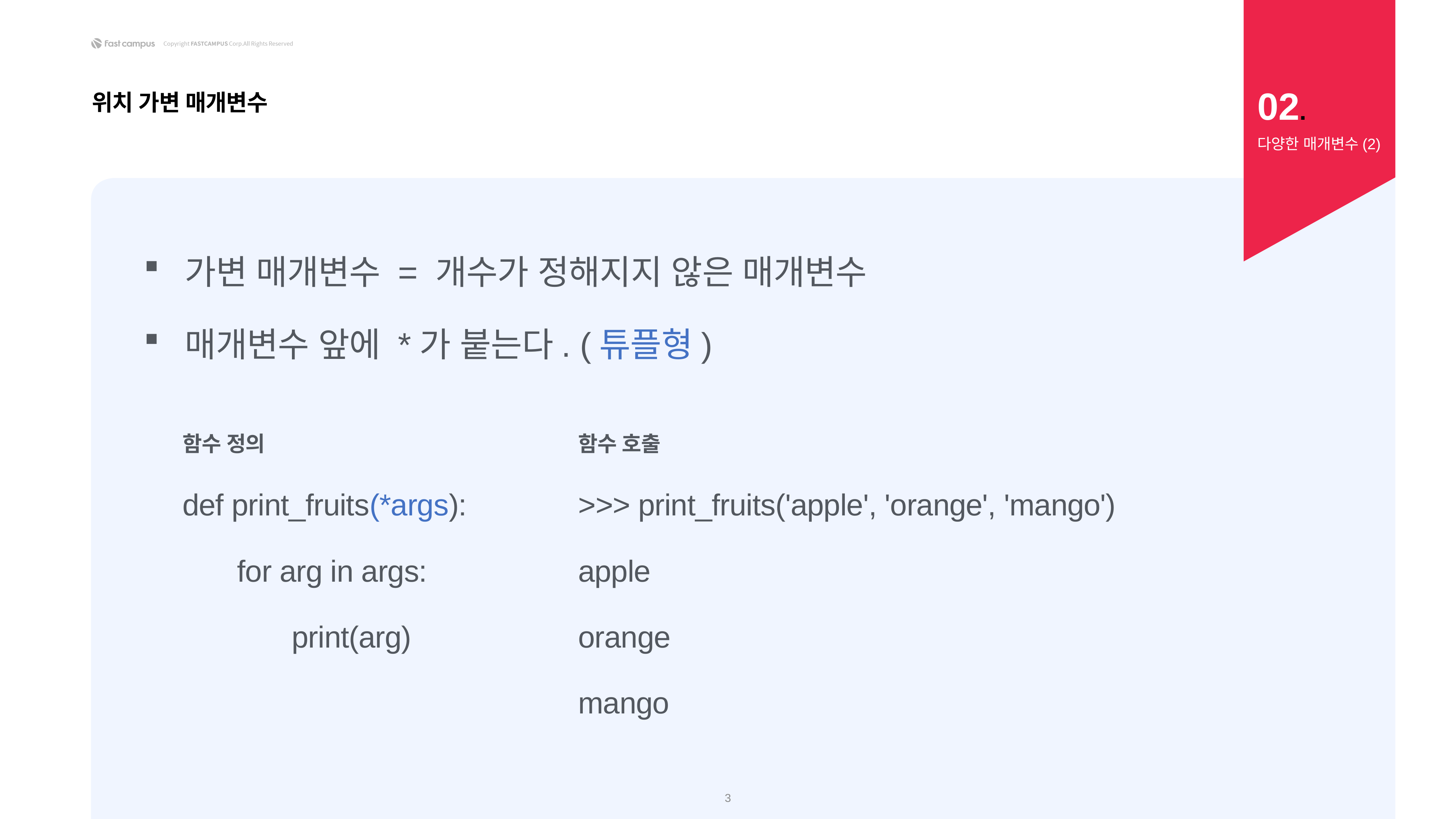

02.
위치 가변 매개변수
다양한 매개변수(2)
가변 매개변수 = 개수가 정해지지 않은 매개변수
매개변수 앞에 *가 붙는다. (튜플형)

함수 정의
def print_fruits(*args):
	for arg in args:
		print(arg)
함수 호출
>>> print_fruits('apple', 'orange', 'mango')
apple
orange
mango
3